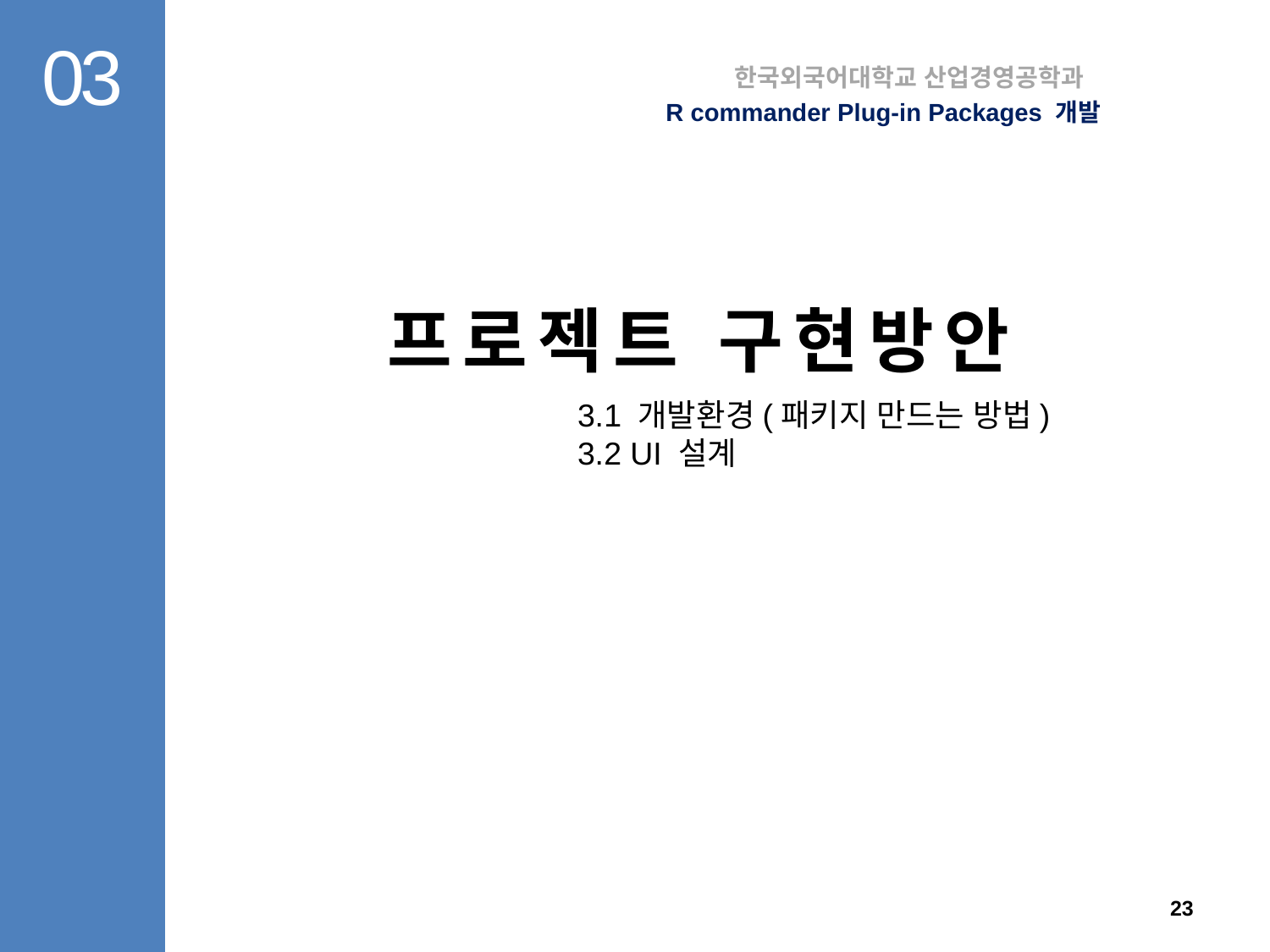

03
한국외국어대학교 산업경영공학과
R commander Plug-in Packages 개발
프로젝트 구현방안
3.1 개발환경(패키지 만드는 방법)
3.2 UI 설계
23